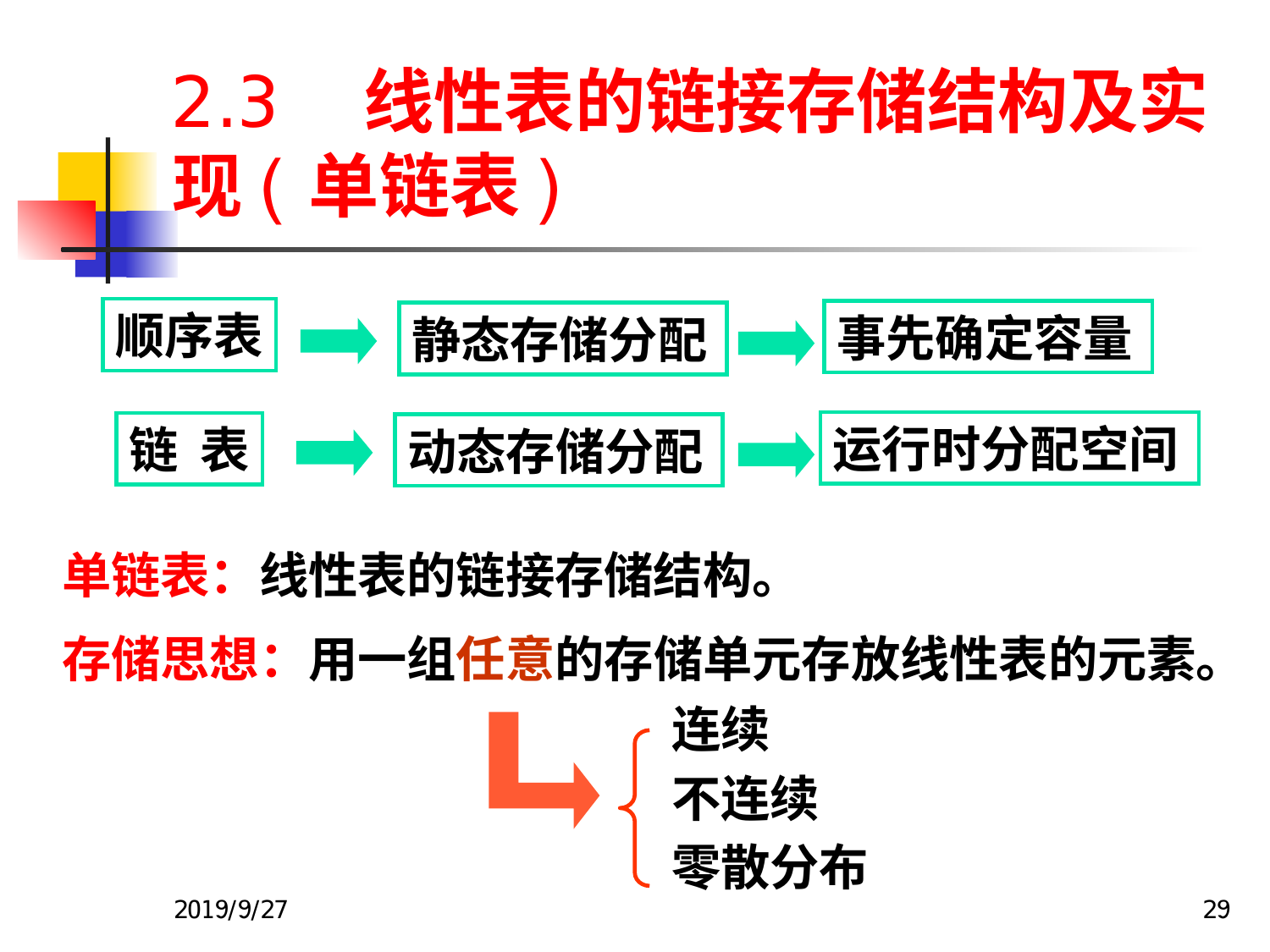

# 2.3   线性表的链接存储结构及实现(单链表)
事先确定容量
顺序表
静态存储分配

运行时分配空间
动态存储分配
链  表

单链表：线性表的链接存储结构。
存储思想：用一组任意的存储单元存放线性表的元素。
连续
不连续
零散分布

2019/9/27
29